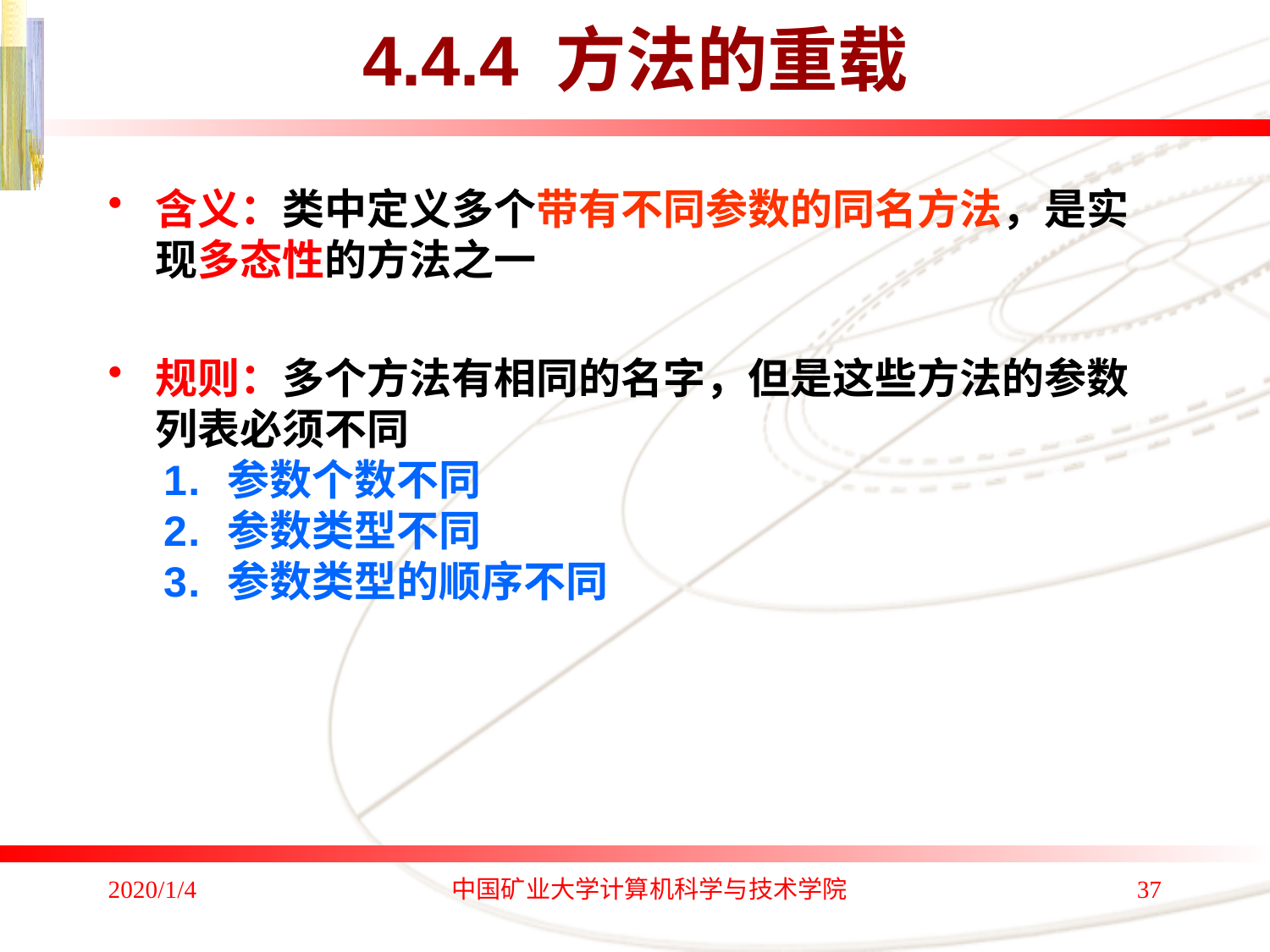

# 4.4.4 方法的重载
含义：类中定义多个带有不同参数的同名方法，是实现多态性的方法之一

规则：多个方法有相同的名字，但是这些方法的参数列表必须不同
参数个数不同
参数类型不同
参数类型的顺序不同

2020/1/4
中国矿业大学计算机科学与技术学院
37